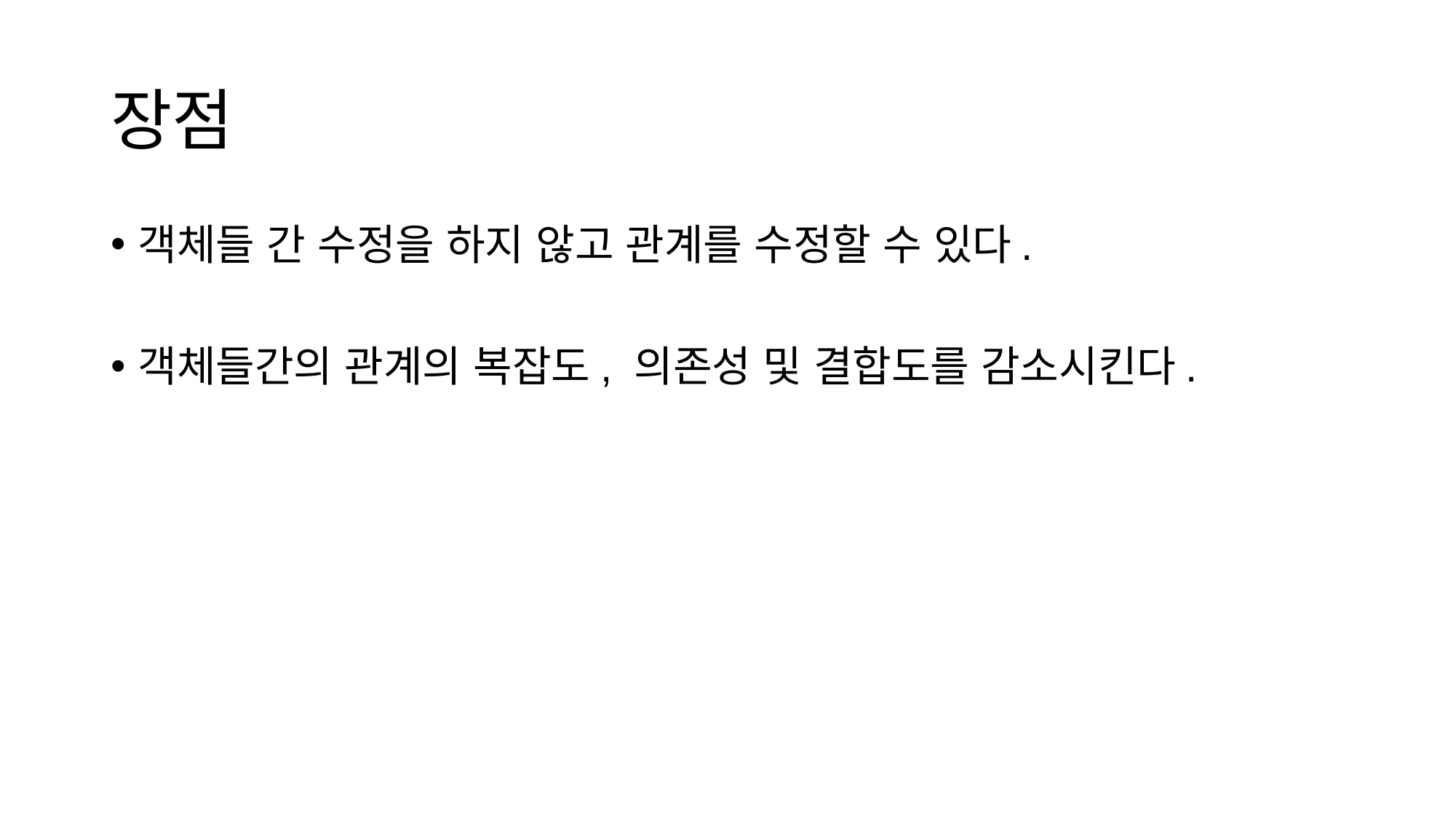

# 장점
객체들 간 수정을 하지 않고 관계를 수정할 수 있다.

객체들간의 관계의 복잡도, 의존성 및 결합도를 감소시킨다.